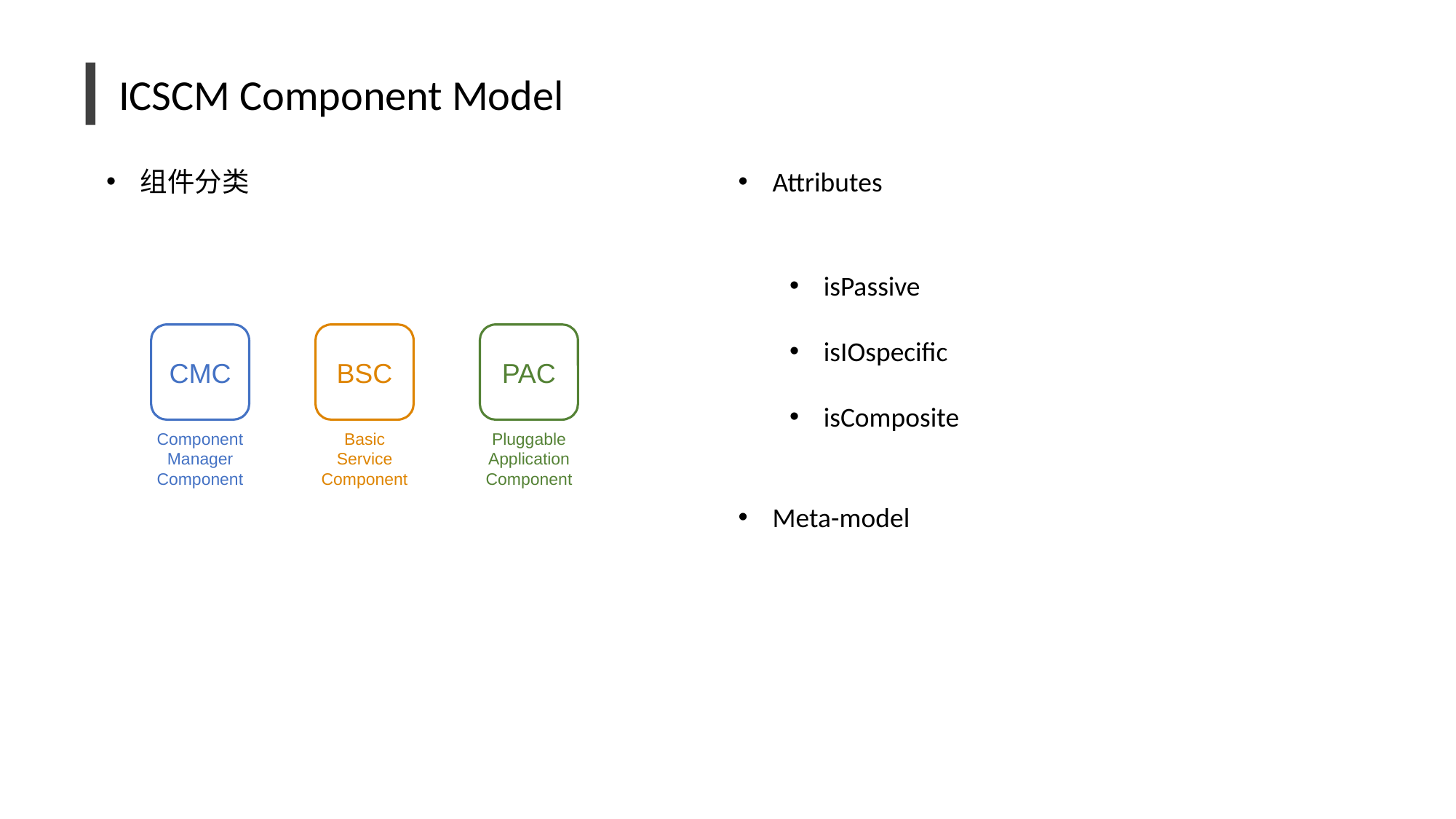

ICSCM Component Model
组件分类
Attributes
isPassive
isIOspecific
isComposite
CMC
Component
Manager
Component
BSC
Basic
Service
Component
PAC
Pluggable
Application
Component
Meta-model